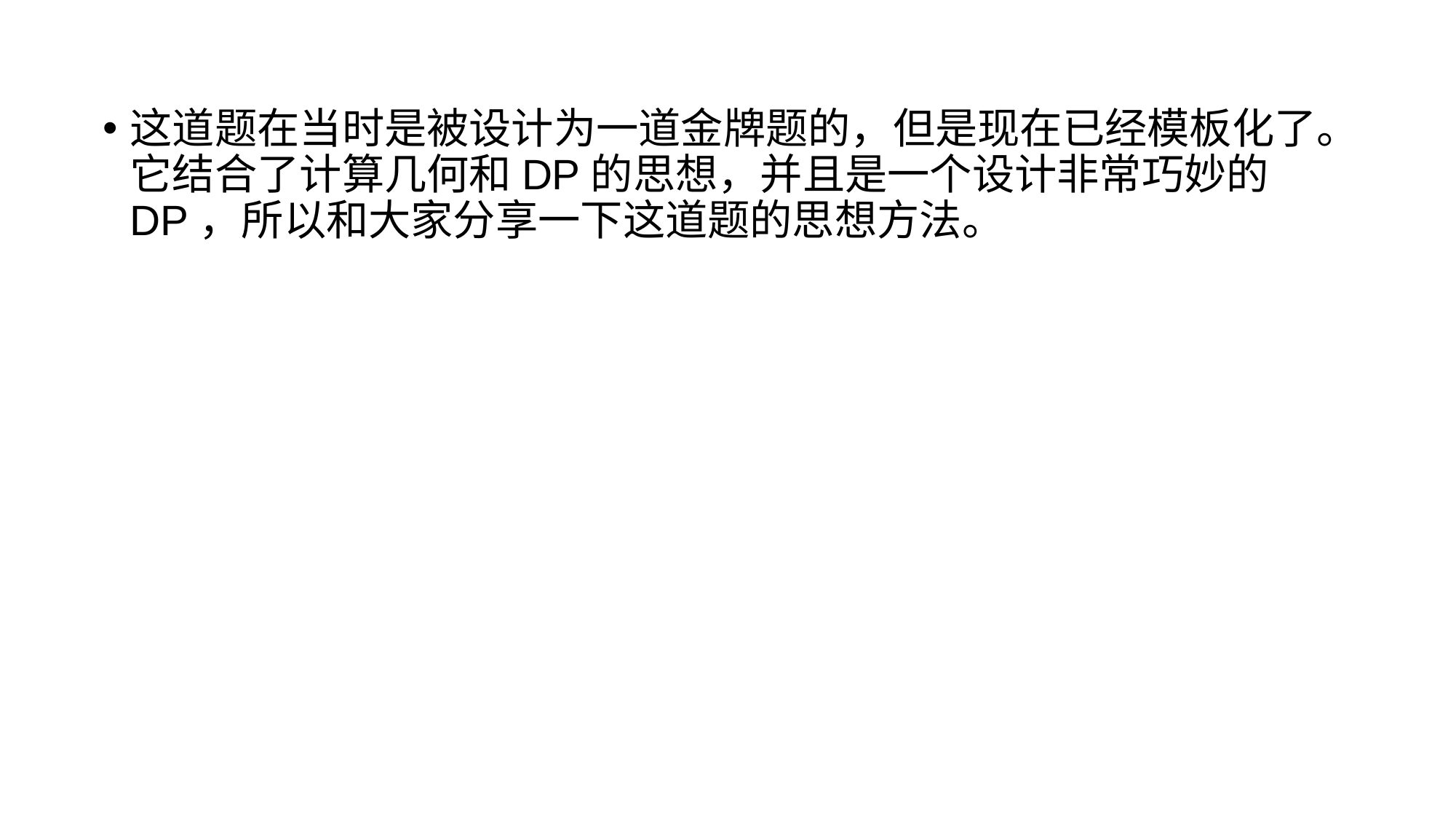

这道题在当时是被设计为一道金牌题的，但是现在已经模板化了。它结合了计算几何和DP的思想，并且是一个设计非常巧妙的DP，所以和大家分享一下这道题的思想方法。